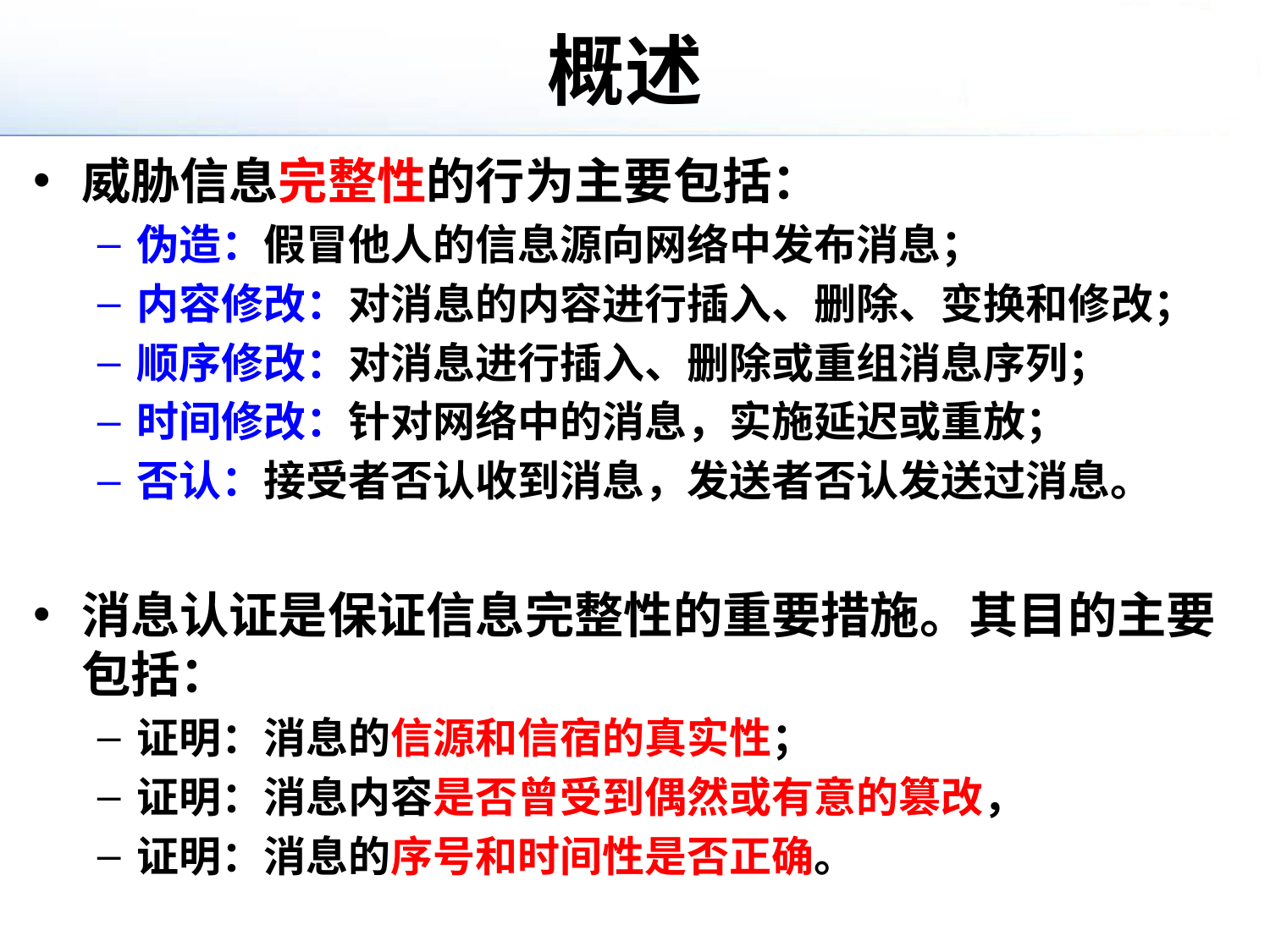

# 概述
威胁信息完整性的行为主要包括：
伪造：假冒他人的信息源向网络中发布消息；
内容修改：对消息的内容进行插入、删除、变换和修改；
顺序修改：对消息进行插入、删除或重组消息序列；
时间修改：针对网络中的消息，实施延迟或重放；
否认：接受者否认收到消息，发送者否认发送过消息。

消息认证是保证信息完整性的重要措施。其目的主要包括：
证明：消息的信源和信宿的真实性；
证明：消息内容是否曾受到偶然或有意的篡改，
证明：消息的序号和时间性是否正确。